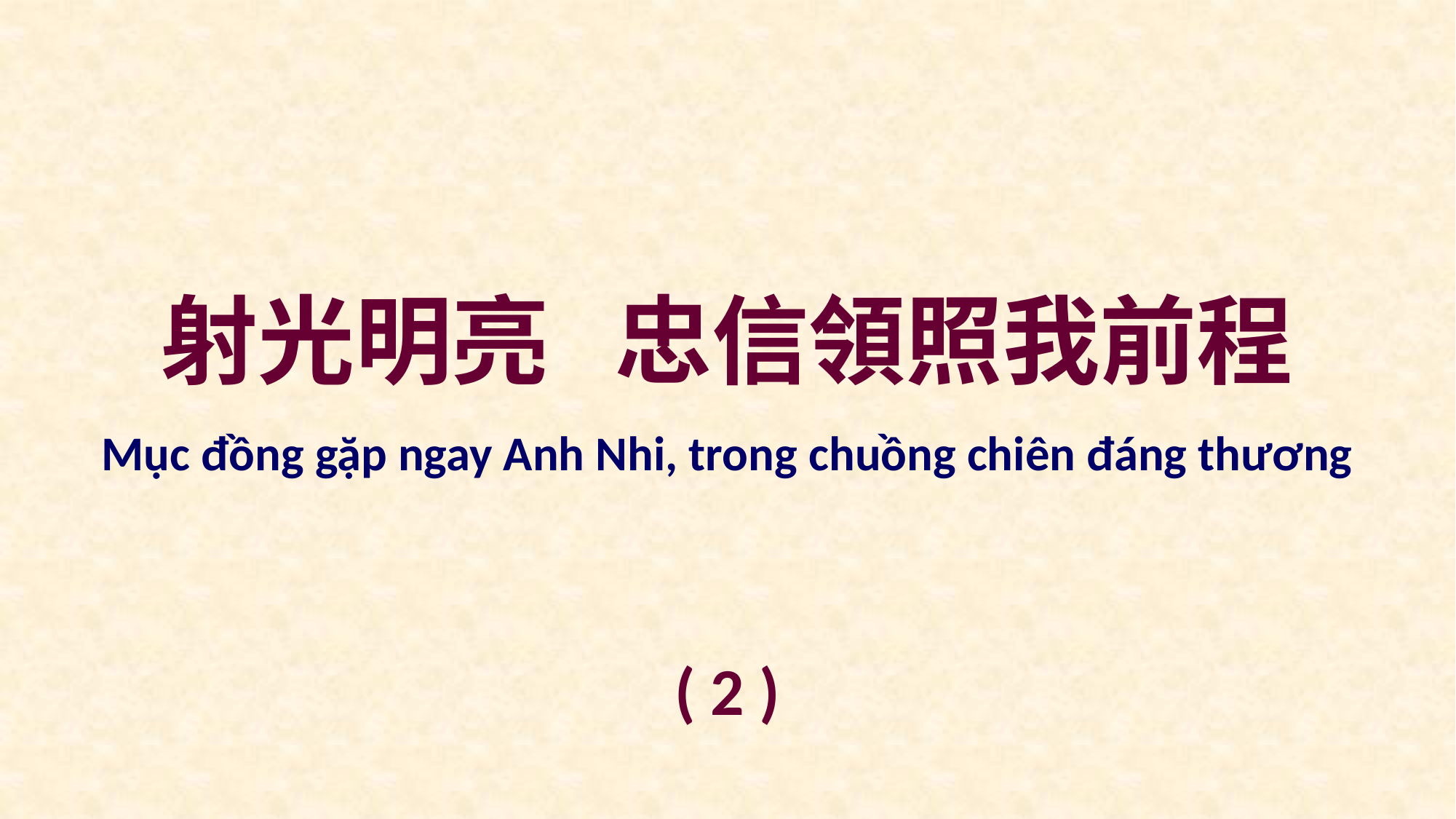

射光明亮   忠信領照我前程
Mục đồng gặp ngay Anh Nhi, trong chuồng chiên đáng thương
( 2 )